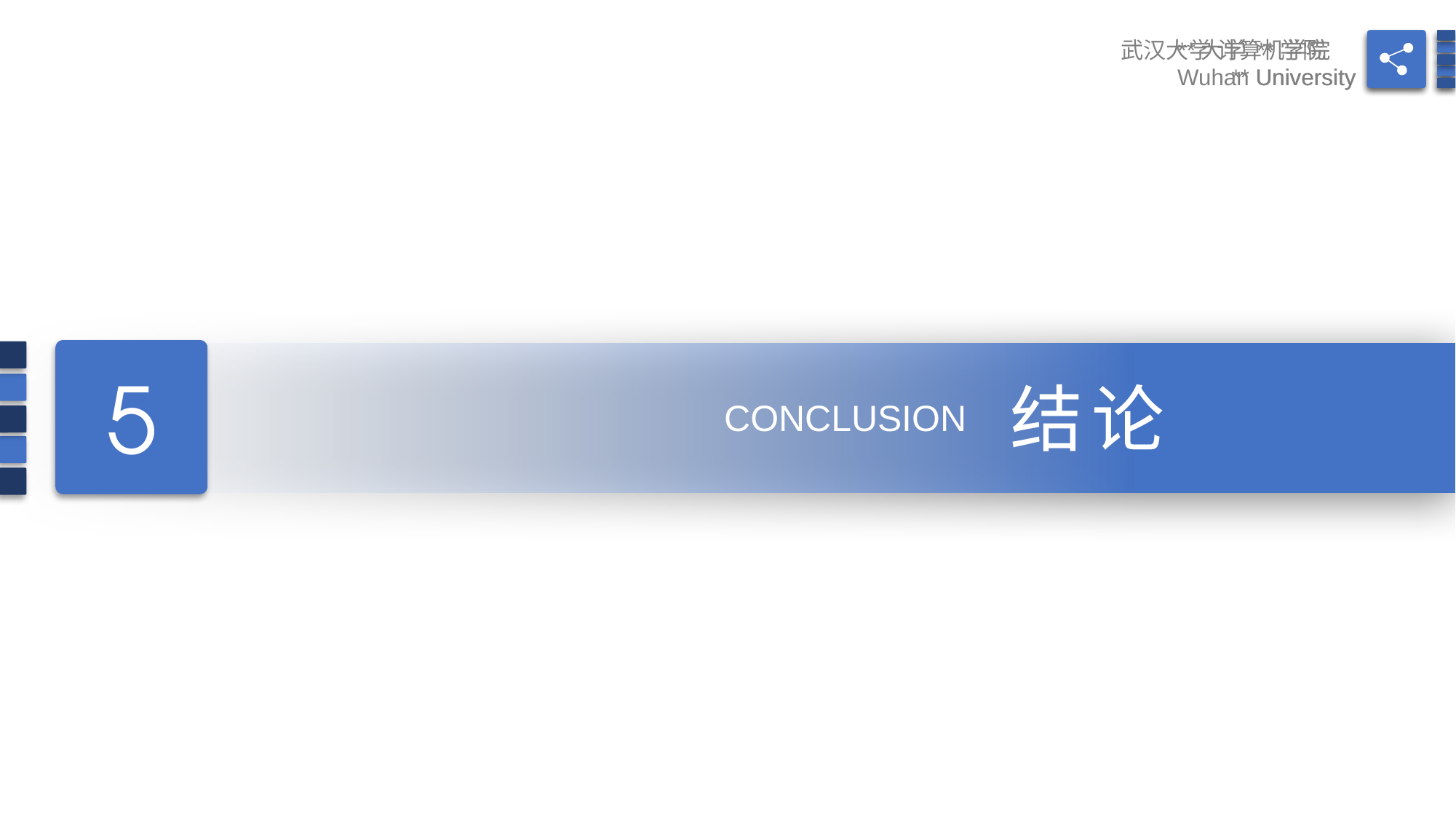

**大学 **学院
** University

5

结论
CONCLUSION